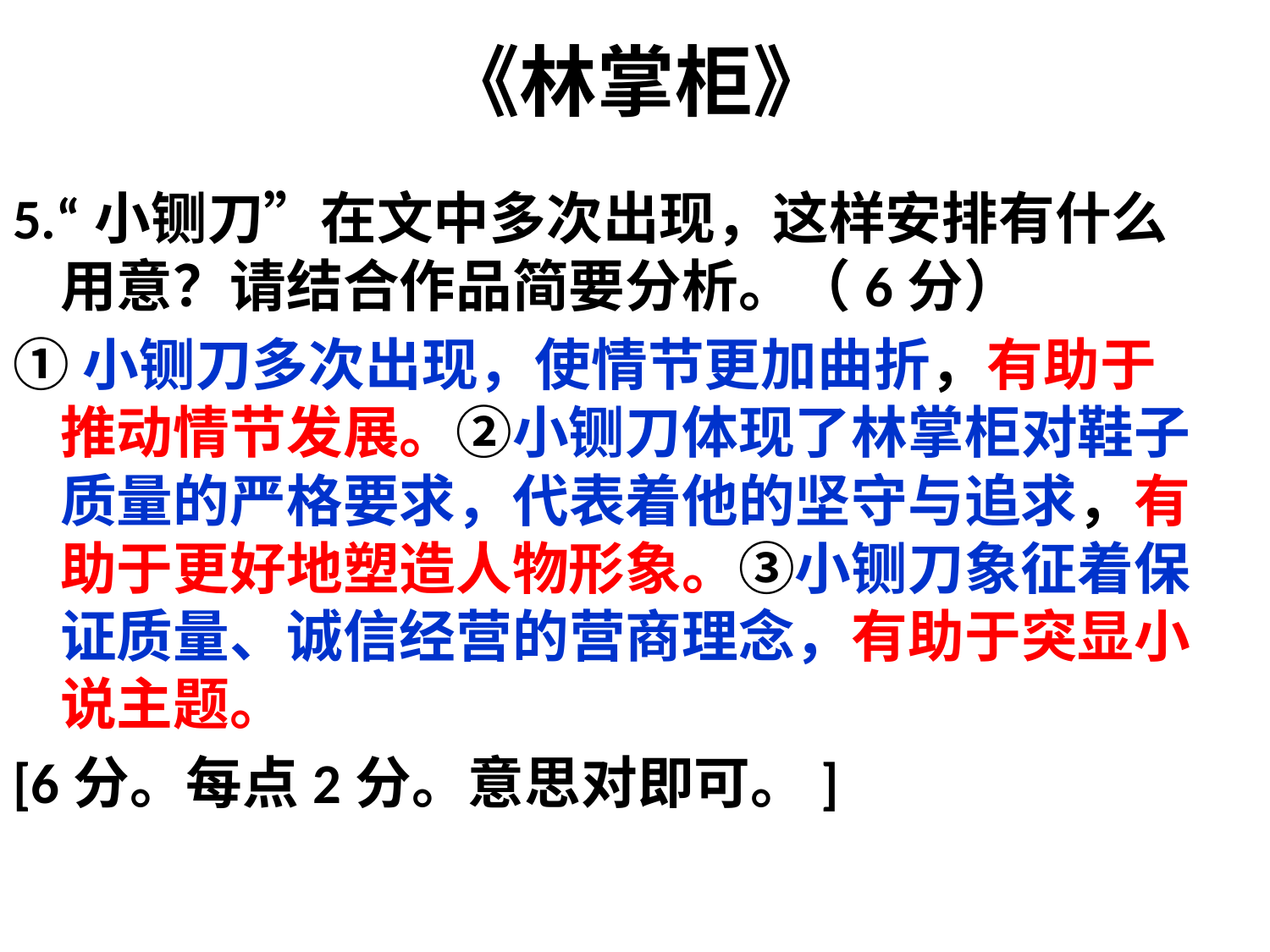

# 《林掌柜》
5.“小铡刀”在文中多次出现，这样安排有什么用意？请结合作品简要分析。（6分）
①小铡刀多次出现，使情节更加曲折，有助于推动情节发展。②小铡刀体现了林掌柜对鞋子质量的严格要求，代表着他的坚守与追求，有助于更好地塑造人物形象。③小铡刀象征着保证质量、诚信经营的营商理念，有助于突显小说主题。
[6分。每点2分。意思对即可。]